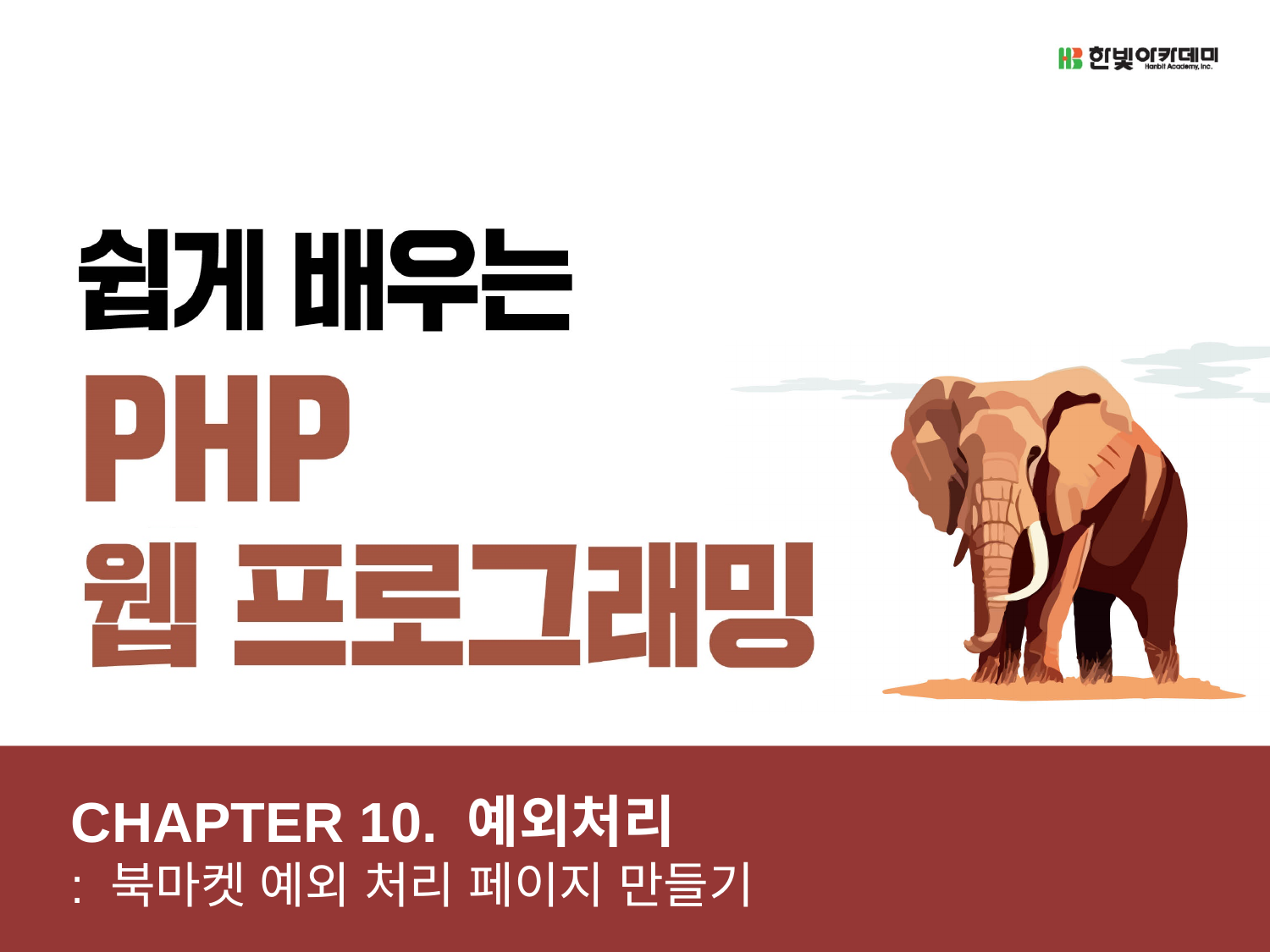

CHAPTER 10. 예외처리
: 북마켓 예외 처리 페이지 만들기